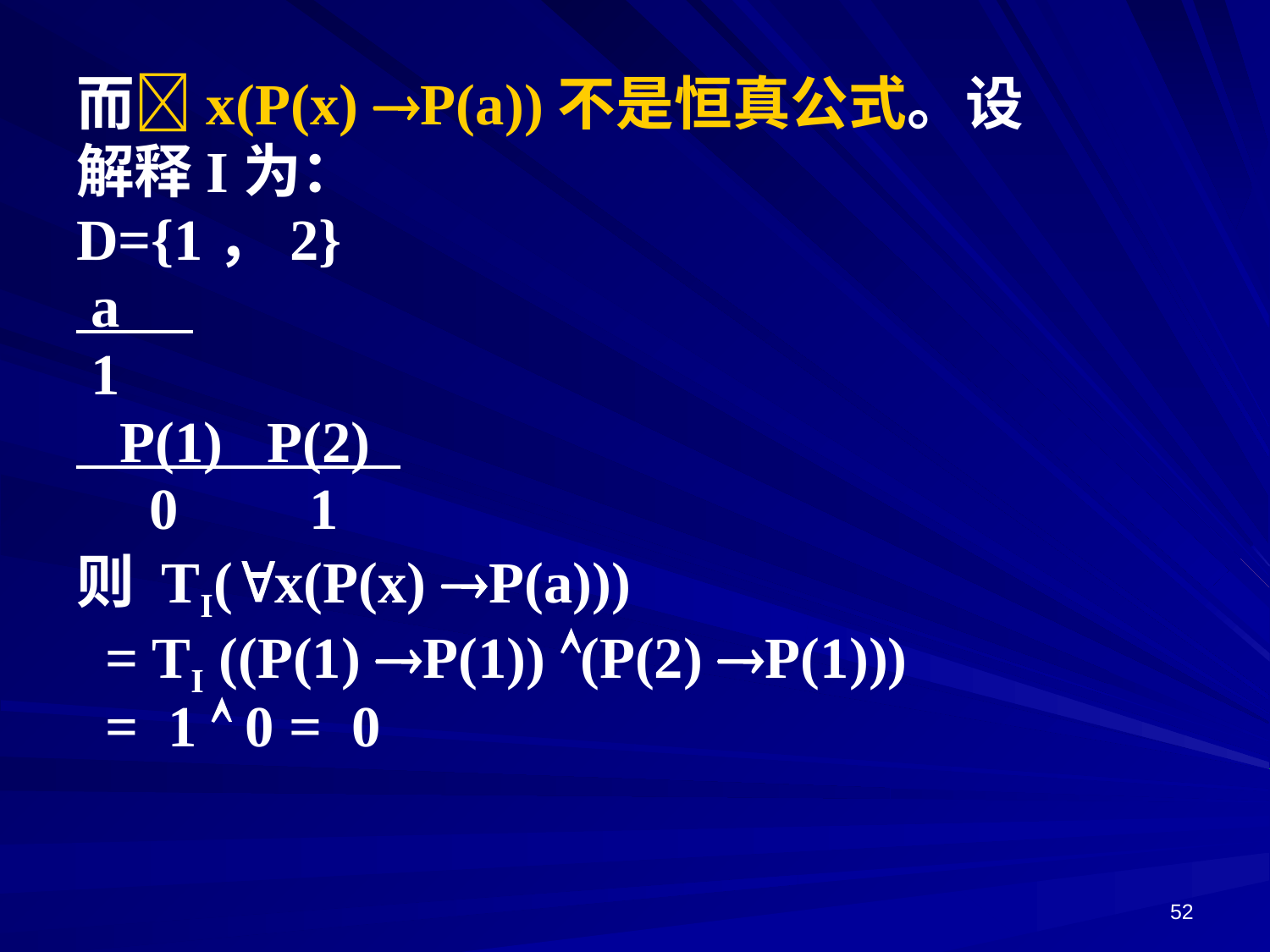

而∀x(P(x) →P(a))不是恒真公式。设
解释I为：
D={1，2}
 a
 1
   P(1)   P(2)
     0         1
则 TI(∀x(P(x) →P(a)))
  = TI ((P(1) →P(1)) ∧(P(2) →P(1)))
  =  1 ∧ 0 =  0
52